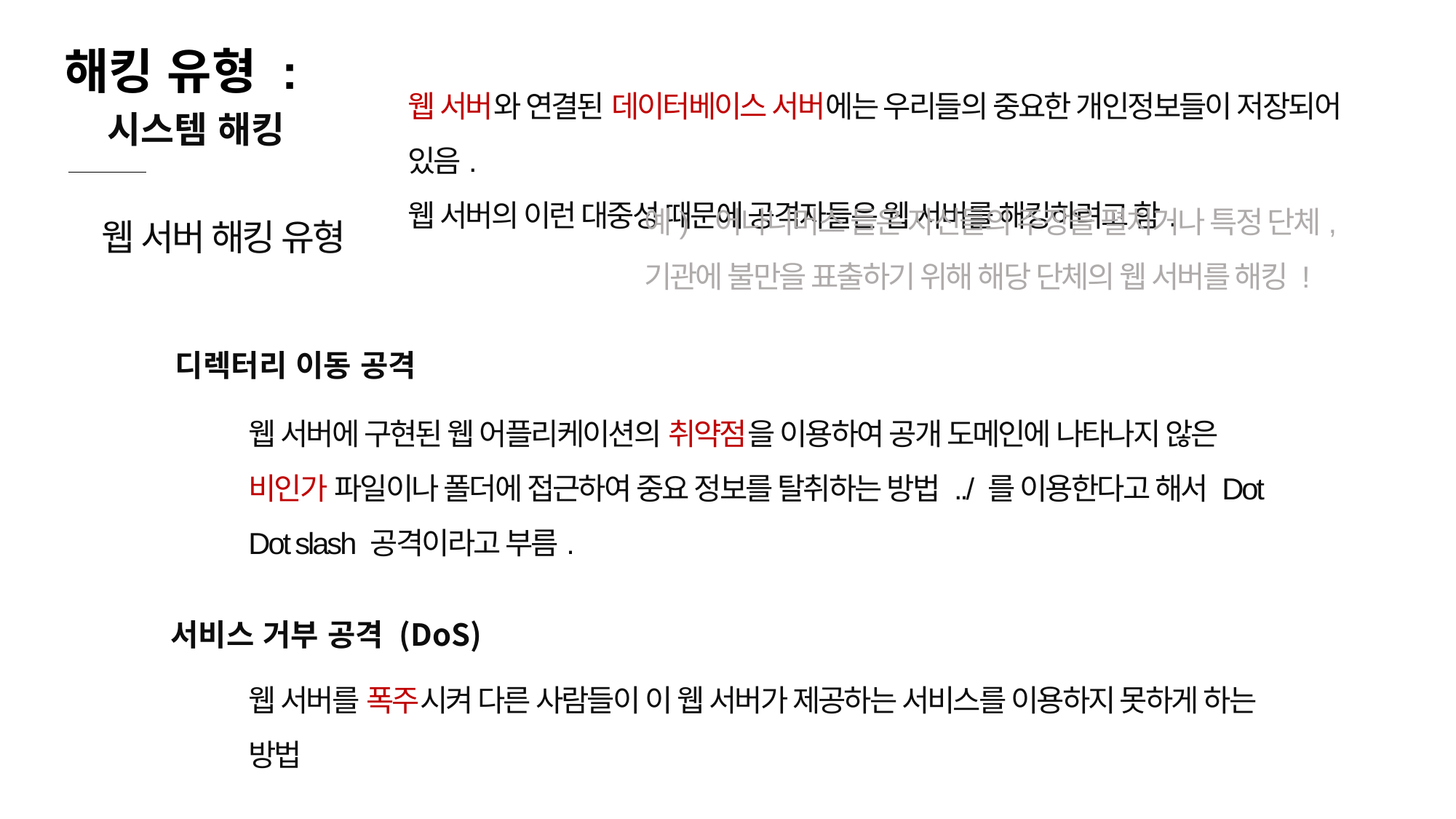

해킹 유형 :
웹 서버와 연결된 데이터베이스 서버에는 우리들의 중요한 개인정보들이 저장되어 있음.
웹 서버의 이런 대중성 때문에 공격자들은 웹 서버를 해킹하려고 함.
시스템 해킹
예)   어나니머스 들은 자신들의 주장을 펼치거나 특정 단체, 기관에 불만을 표출하기 위해 해당 단체의 웹 서버를 해킹 !
웹 서버 해킹 유형
디렉터리 이동 공격
웹 서버에 구현된 웹 어플리케이션의 취약점을 이용하여 공개 도메인에 나타나지 않은 비인가 파일이나 폴더에 접근하여 중요 정보를 탈취하는 방법 ../ 를 이용한다고 해서 Dot Dot slash 공격이라고 부름.
서비스 거부 공격 (DoS)
웹 서버를 폭주시켜 다른 사람들이 이 웹 서버가 제공하는 서비스를 이용하지 못하게 하는 방법